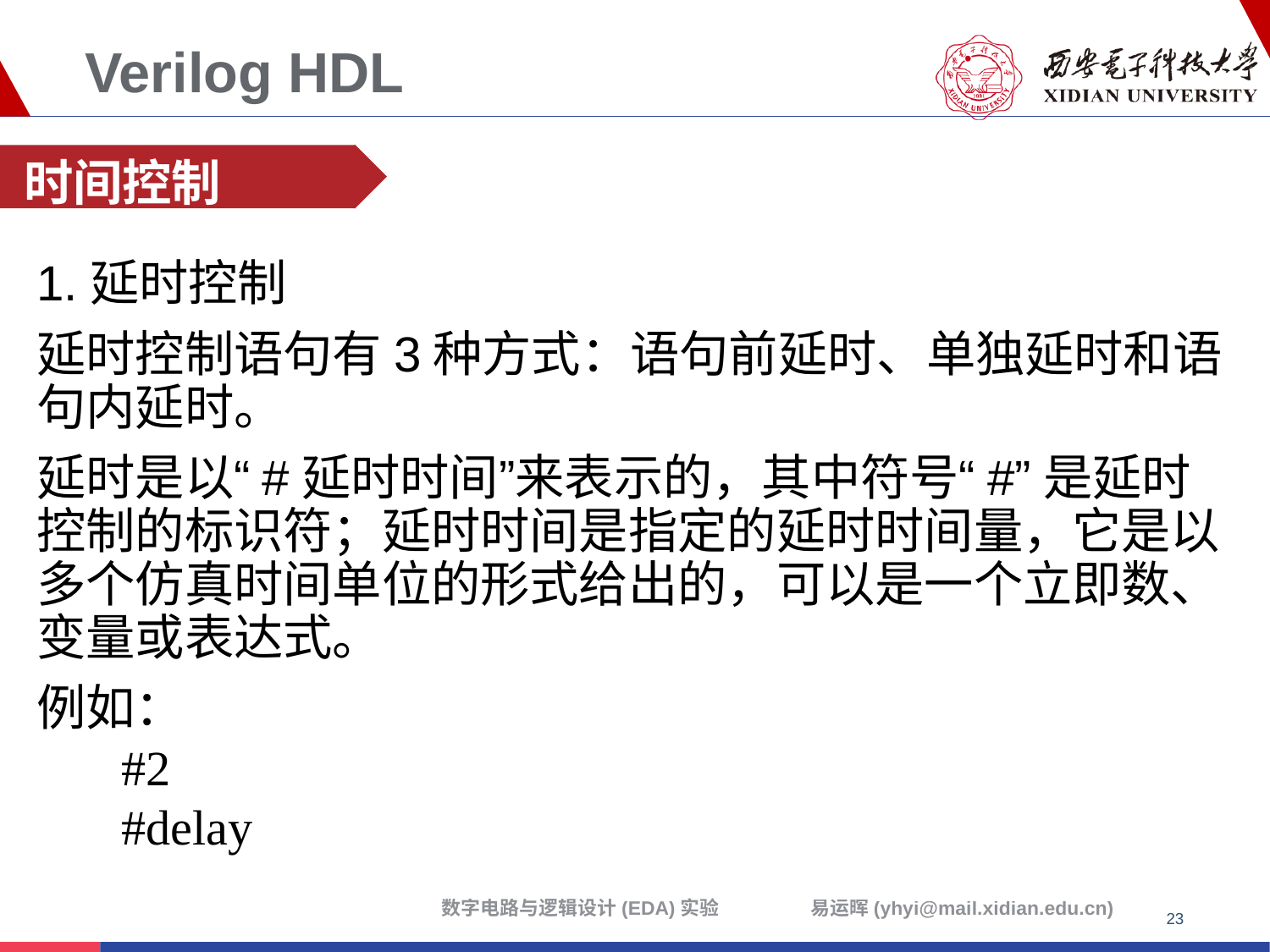

# Verilog HDL
时间控制
1.延时控制
延时控制语句有3种方式：语句前延时、单独延时和语句内延时。
延时是以“#延时时间”来表示的，其中符号“#”是延时控制的标识符；延时时间是指定的延时时间量，它是以多个仿真时间单位的形式给出的，可以是一个立即数、变量或表达式。
例如：
#2
#delay

23